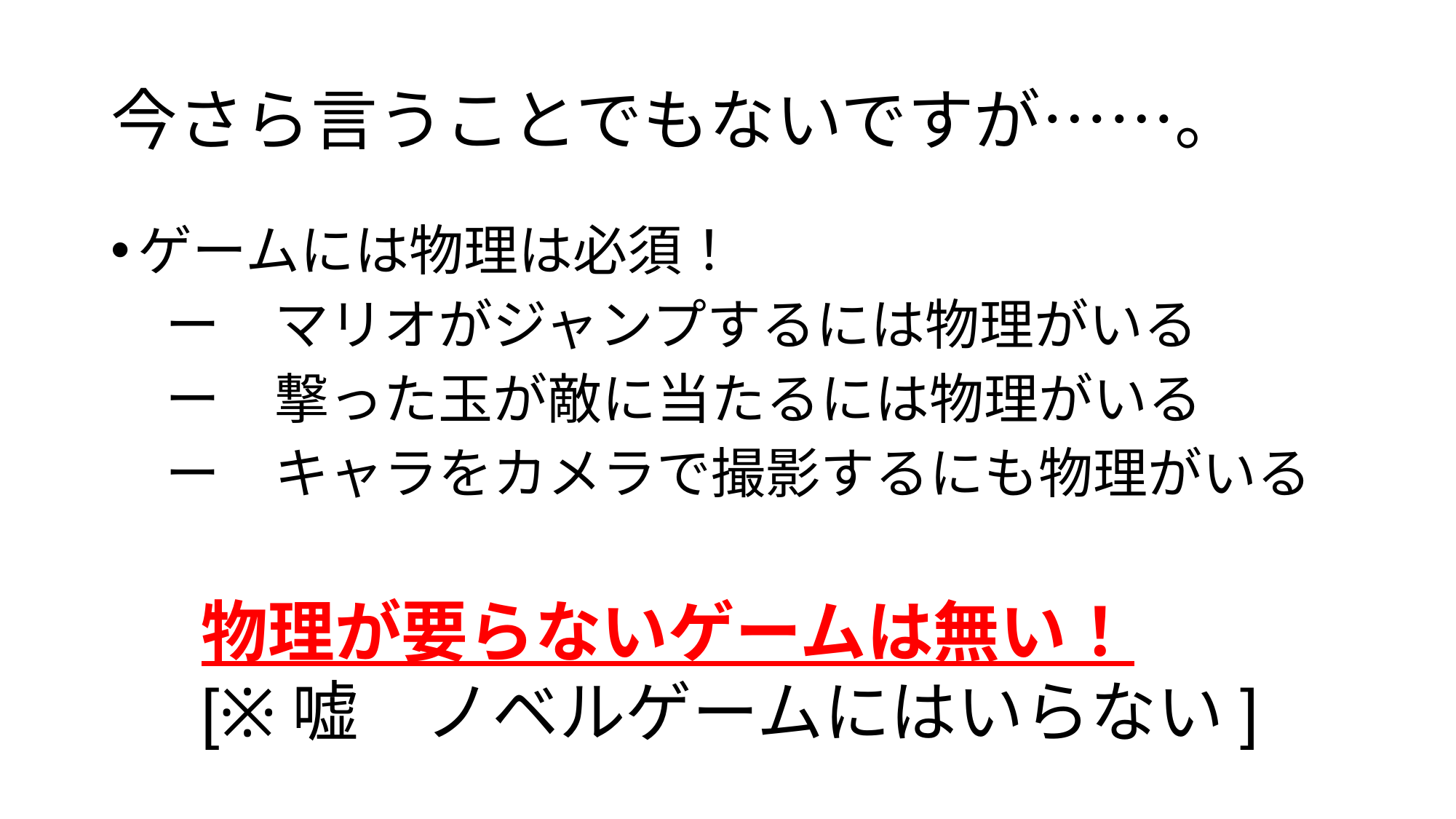

# 今さら言うことでもないですが……。
ゲームには物理は必須！
　ー　マリオがジャンプするには物理がいる
　ー　撃った玉が敵に当たるには物理がいる
　ー　キャラをカメラで撮影するにも物理がいる

物理が要らないゲームは無い！
[※嘘　ノベルゲームにはいらない]